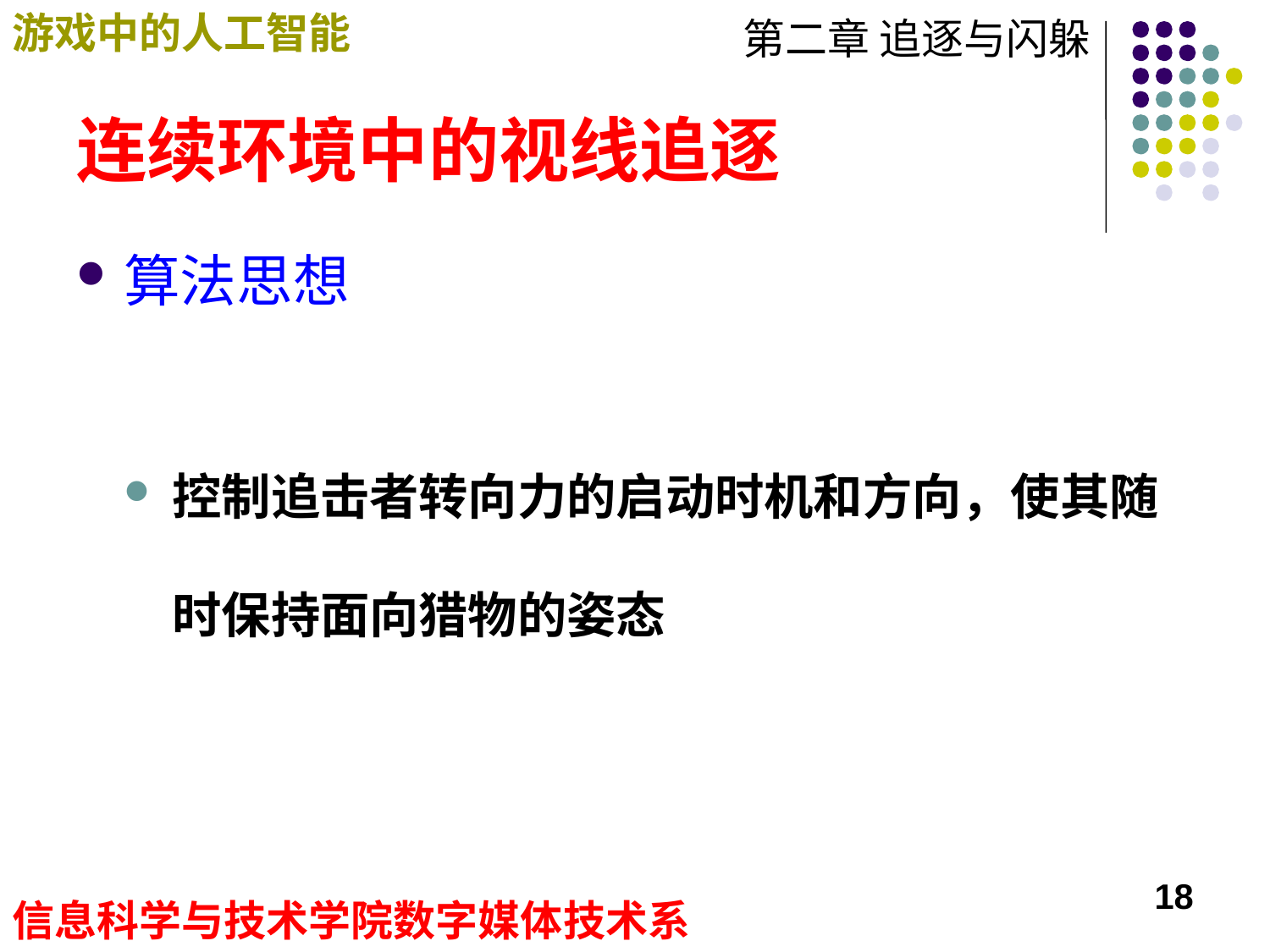

# 连续环境中的视线追逐
算法思想

控制追击者转向力的启动时机和方向，使其随时保持面向猎物的姿态
18